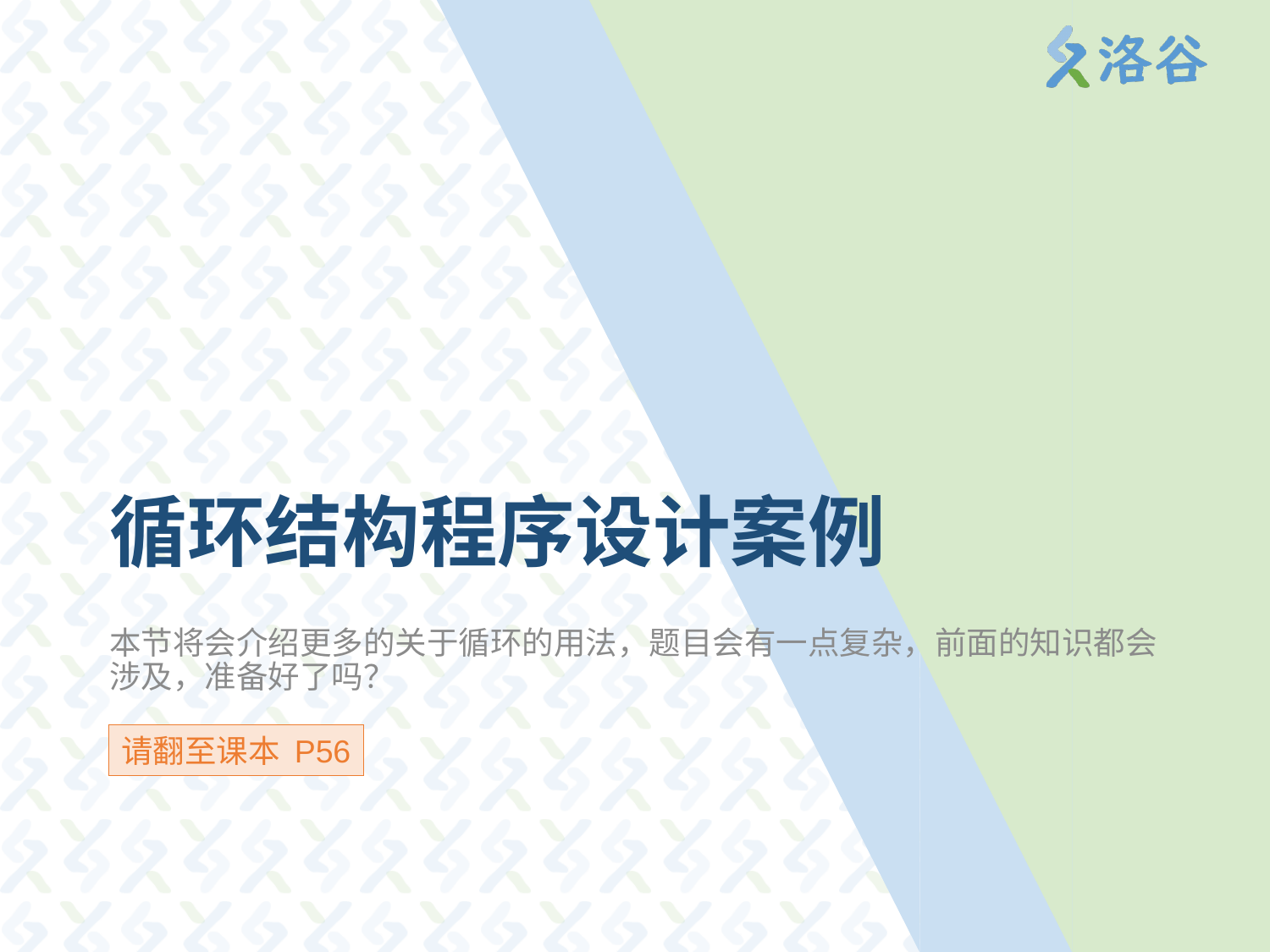

# 循环结构程序设计案例
本节将会介绍更多的关于循环的用法，题目会有一点复杂，前面的知识都会涉及，准备好了吗？
请翻至课本 P56